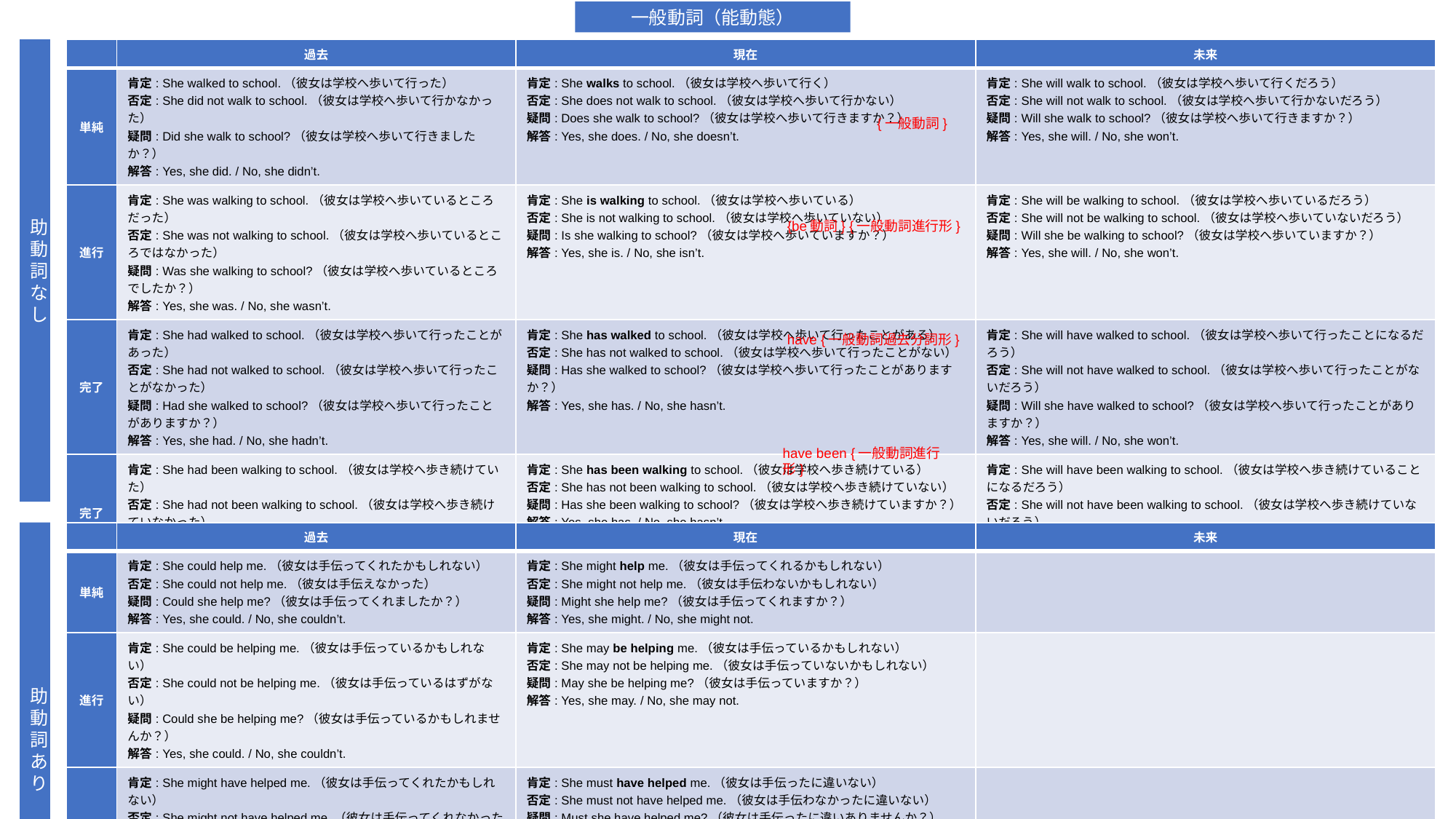

一般動詞（能動態）
助動詞なし
|  | 過去 | 現在 | 未来 |
| --- | --- | --- | --- |
| 単純 | 肯定: She walked to school.（彼女は学校へ歩いて行った） 否定: She did not walk to school.（彼女は学校へ歩いて行かなかった） 疑問: Did she walk to school?（彼女は学校へ歩いて行きましたか？） 解答: Yes, she did. / No, she didn’t. | 肯定: She walks to school.（彼女は学校へ歩いて行く） 否定: She does not walk to school.（彼女は学校へ歩いて行かない） 疑問: Does she walk to school?（彼女は学校へ歩いて行きますか？） 解答: Yes, she does. / No, she doesn’t. | 肯定: She will walk to school.（彼女は学校へ歩いて行くだろう） 否定: She will not walk to school.（彼女は学校へ歩いて行かないだろう） 疑問: Will she walk to school?（彼女は学校へ歩いて行きますか？） 解答: Yes, she will. / No, she won’t. |
| 進行 | 肯定: She was walking to school.（彼女は学校へ歩いているところだった） 否定: She was not walking to school.（彼女は学校へ歩いているところではなかった） 疑問: Was she walking to school?（彼女は学校へ歩いているところでしたか？） 解答: Yes, she was. / No, she wasn’t. | 肯定: She is walking to school.（彼女は学校へ歩いている） 否定: She is not walking to school.（彼女は学校へ歩いていない） 疑問: Is she walking to school?（彼女は学校へ歩いていますか？） 解答: Yes, she is. / No, she isn’t. | 肯定: She will be walking to school.（彼女は学校へ歩いているだろう） 否定: She will not be walking to school.（彼女は学校へ歩いていないだろう） 疑問: Will she be walking to school?（彼女は学校へ歩いていますか？） 解答: Yes, she will. / No, she won’t. |
| 完了 | 肯定: She had walked to school.（彼女は学校へ歩いて行ったことがあった） 否定: She had not walked to school.（彼女は学校へ歩いて行ったことがなかった） 疑問: Had she walked to school?（彼女は学校へ歩いて行ったことがありますか？） 解答: Yes, she had. / No, she hadn’t. | 肯定: She has walked to school.（彼女は学校へ歩いて行ったことがある） 否定: She has not walked to school.（彼女は学校へ歩いて行ったことがない） 疑問: Has she walked to school?（彼女は学校へ歩いて行ったことがありますか？） 解答: Yes, she has. / No, she hasn’t. | 肯定: She will have walked to school.（彼女は学校へ歩いて行ったことになるだろう） 否定: She will not have walked to school.（彼女は学校へ歩いて行ったことがないだろう） 疑問: Will she have walked to school?（彼女は学校へ歩いて行ったことがありますか？） 解答: Yes, she will. / No, she won’t. |
| 完了進行 | 肯定: She had been walking to school.（彼女は学校へ歩き続けていた） 否定: She had not been walking to school.（彼女は学校へ歩き続けていなかった） 疑問: Had she been walking to school?（彼女は学校へ歩き続けていましたか？） 解答: Yes, she had. / No, she hadn’t. | 肯定: She has been walking to school.（彼女は学校へ歩き続けている） 否定: She has not been walking to school.（彼女は学校へ歩き続けていない） 疑問: Has she been walking to school?（彼女は学校へ歩き続けていますか？） 解答: Yes, she has. / No, she hasn’t. | 肯定: She will have been walking to school.（彼女は学校へ歩き続けていることになるだろう） 否定: She will not have been walking to school.（彼女は学校へ歩き続けていないだろう） 疑問: Will she have been walking to school?（彼女は学校へ歩き続けていますか？） 解答: Yes, she will. / No, she won’t. |
{一般動詞}
{be動詞} {一般動詞進行形}
have {一般動詞過去分詞形}
have been {一般動詞進行形}
|  | 過去 | 現在 | 未来 |
| --- | --- | --- | --- |
| 単純 | 肯定: She could help me.（彼女は手伝ってくれたかもしれない） 否定: She could not help me.（彼女は手伝えなかった） 疑問: Could she help me?（彼女は手伝ってくれましたか？） 解答: Yes, she could. / No, she couldn’t. | 肯定: She might help me.（彼女は手伝ってくれるかもしれない） 否定: She might not help me.（彼女は手伝わないかもしれない） 疑問: Might she help me?（彼女は手伝ってくれますか？） 解答: Yes, she might. / No, she might not. |  |
| 進行 | 肯定: She could be helping me.（彼女は手伝っているかもしれない） 否定: She could not be helping me.（彼女は手伝っているはずがない） 疑問: Could she be helping me?（彼女は手伝っているかもしれませんか？） 解答: Yes, she could. / No, she couldn’t. | 肯定: She may be helping me.（彼女は手伝っているかもしれない） 否定: She may not be helping me.（彼女は手伝っていないかもしれない） 疑問: May she be helping me?（彼女は手伝っていますか？） 解答: Yes, she may. / No, she may not. |  |
| 完了 | 肯定: She might have helped me.（彼女は手伝ってくれたかもしれない） 否定: She might not have helped me.（彼女は手伝ってくれなかったかもしれない） 疑問: Might she have helped me?（彼女は手伝ってくれましたか？） 解答: Yes, she might. / No, she might not. | 肯定: She must have helped me.（彼女は手伝ったに違いない） 否定: She must not have helped me.（彼女は手伝わなかったに違いない） 疑問: Must she have helped me?（彼女は手伝ったに違いありませんか？） 解答: Yes, she must. / No, she must not. |  |
| 完了進行 | 肯定: She could have been helping me.（彼女は手伝っていたかもしれない） 否定: She could not have been helping me.（彼女は手伝っていなかったはずだ） 疑問: Could she have been helping me?（彼女は手伝っていましたか？） 解答: Yes, she could. / No, she couldn’t. | 肯定: She may have been helping me.（彼女は手伝っていたかもしれない） 否定: She may not have been helping me.（彼女は手伝っていなかったかもしれない） 疑問: May she have been helping me?（彼女は手伝っていましたか？） 解答: Yes, she may. / No, she may not. |  |
助動詞あり